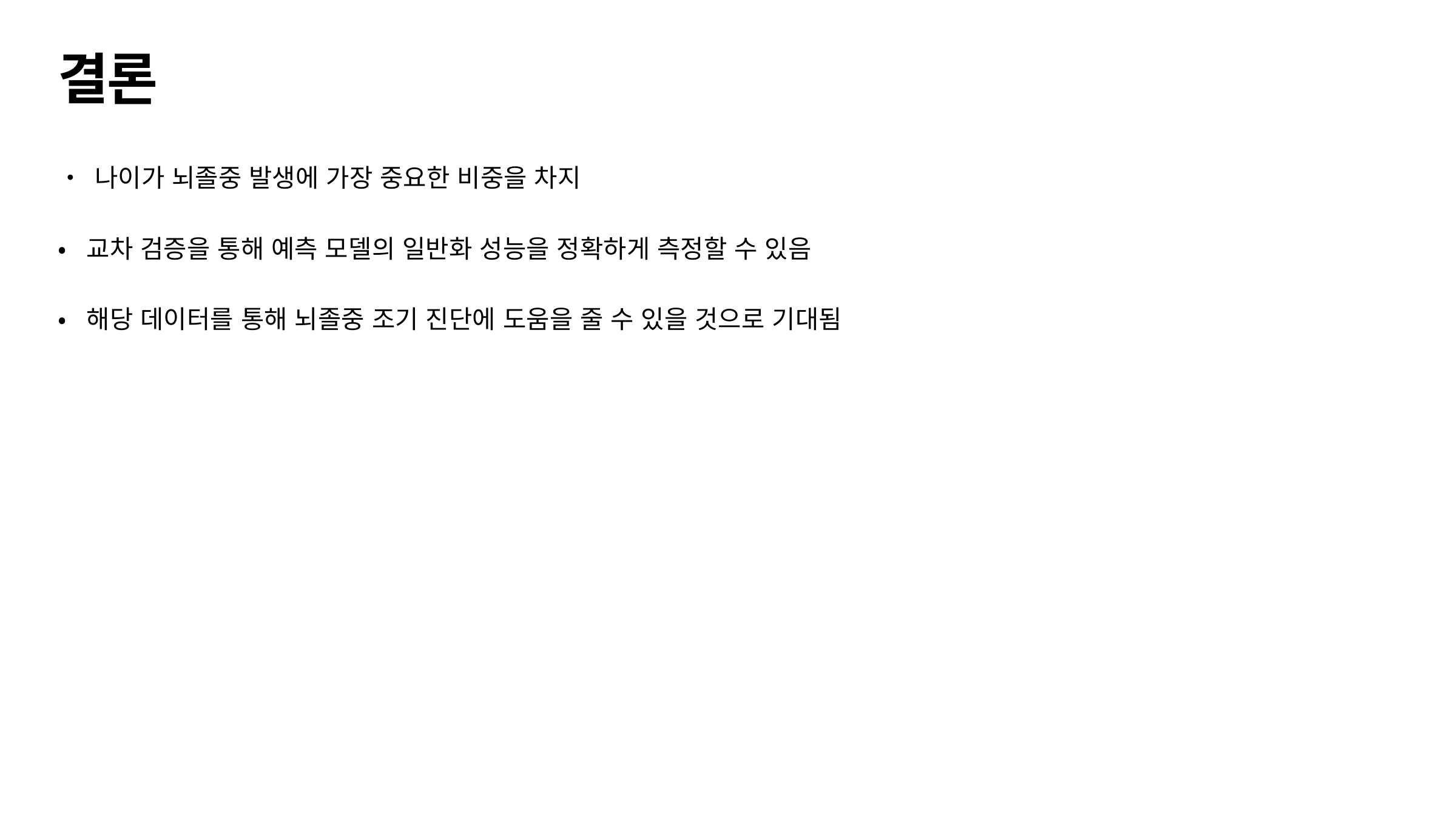

결론
• 나이가 뇌졸중 발생에 가장 중요한 비중을 차지

•  교차 검증을 통해 예측 모델의 일반화 성능을 정확하게 측정할 수 있음

•  해당 데이터를 통해 뇌졸중 조기 진단에 도움을 줄 수 있을 것으로 기대됨